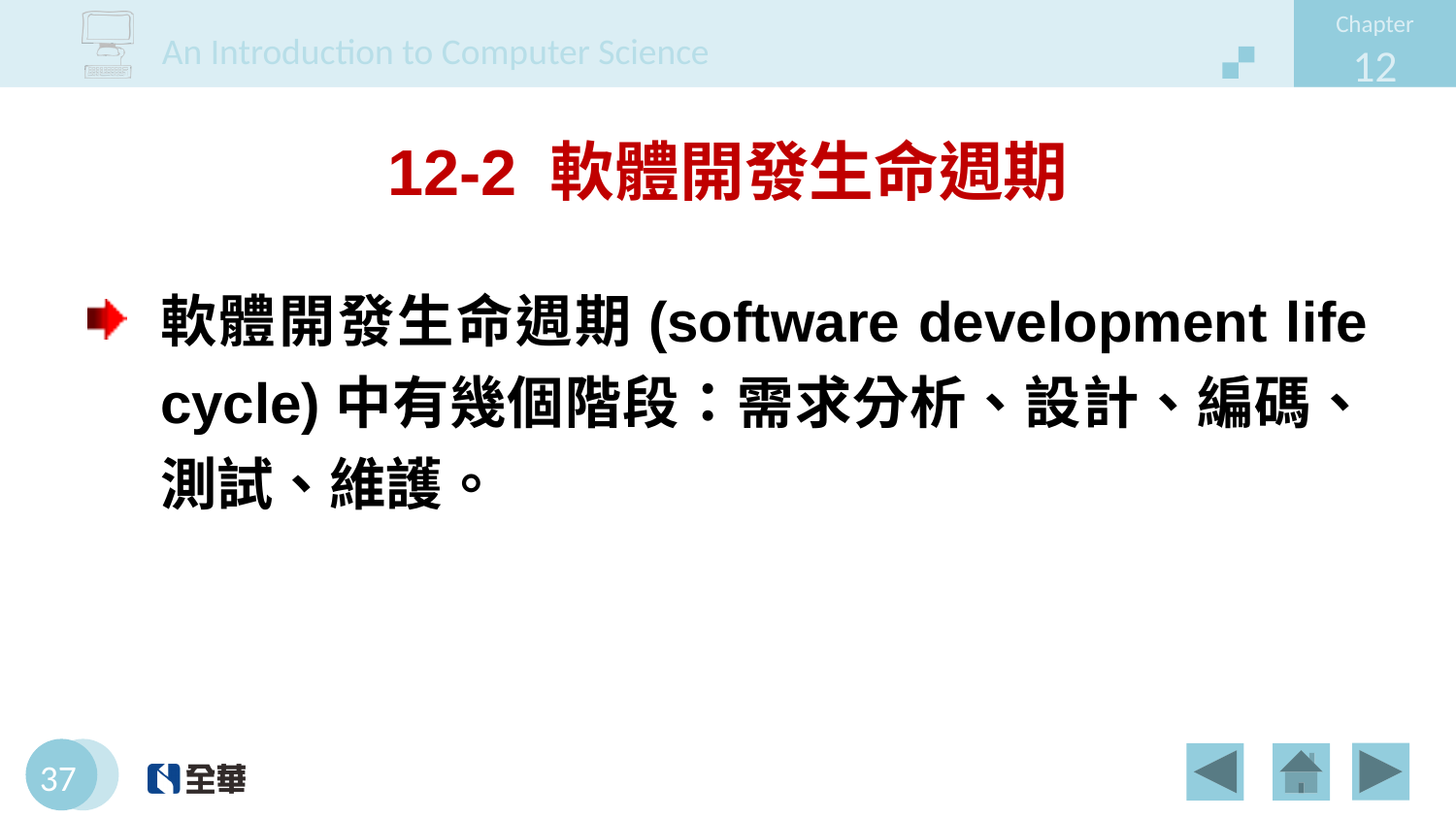

# 12-2 軟體開發生命週期
軟體開發生命週期(software development life cycle)中有幾個階段：需求分析、設計、編碼、測試、維護。